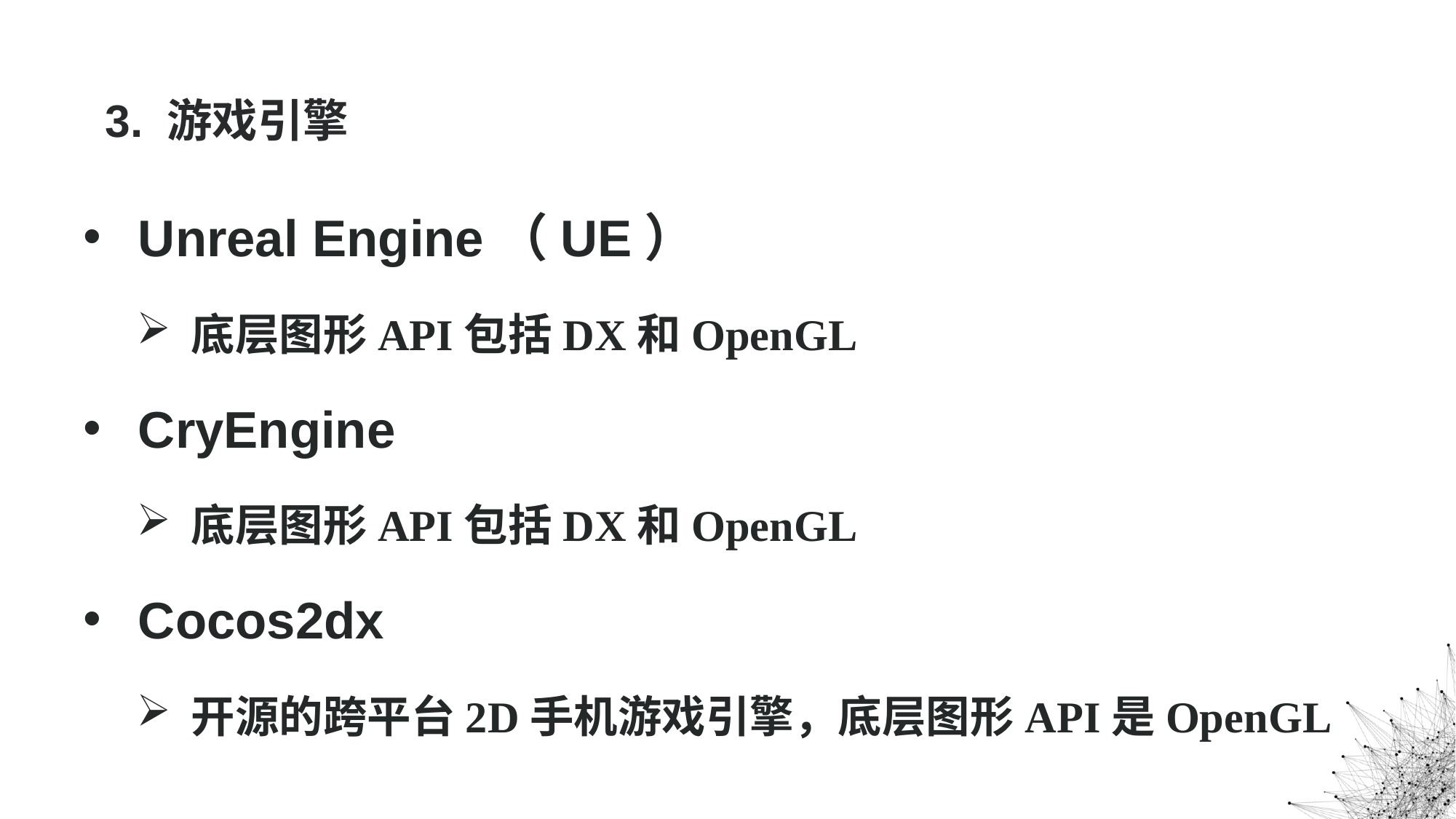

# 3. 游戏引擎
Unreal Engine（UE）
底层图形API包括DX和OpenGL
CryEngine
底层图形API包括DX和OpenGL
Cocos2dx
开源的跨平台2D手机游戏引擎，底层图形API是OpenGL